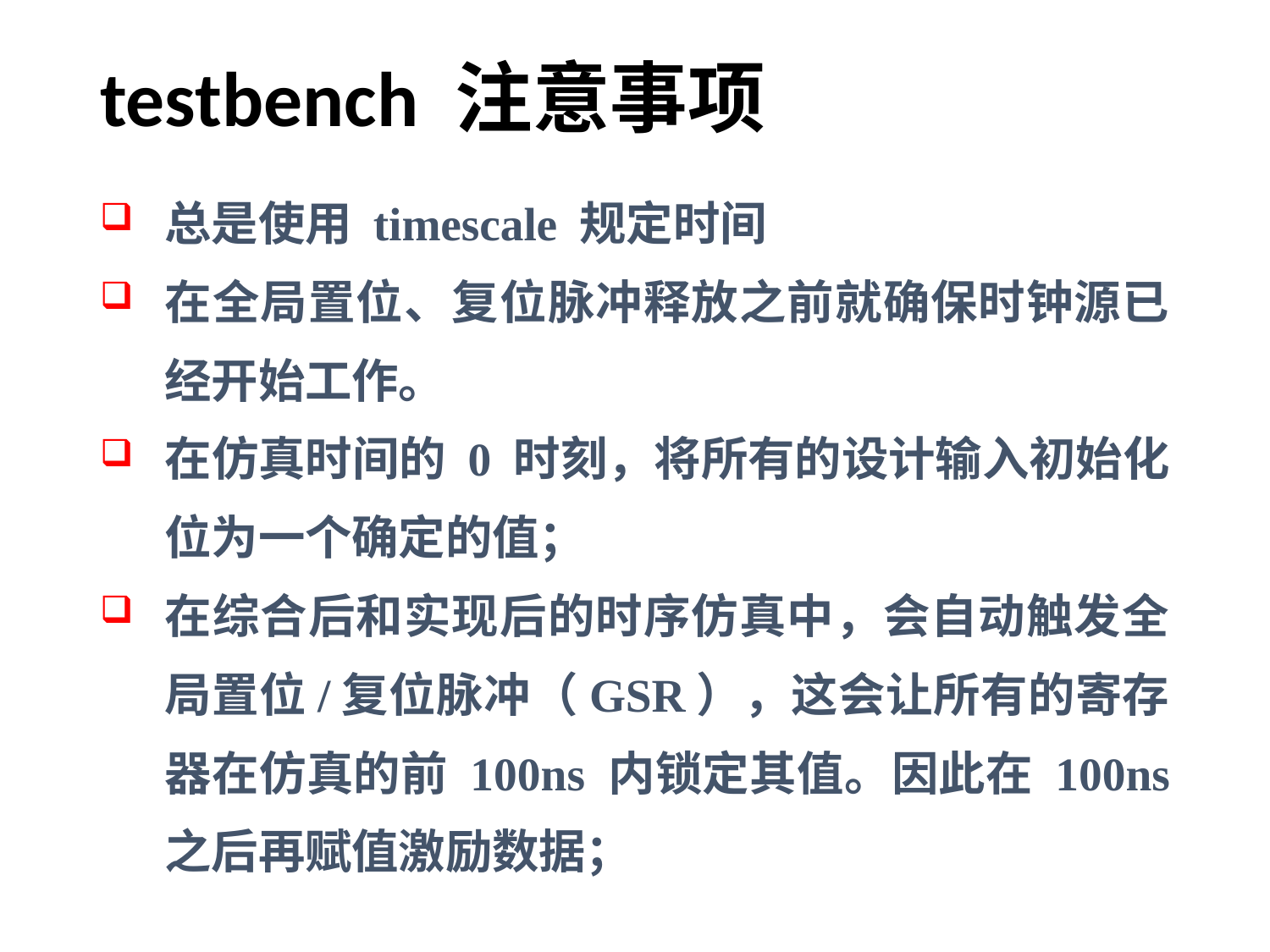

# testbench 注意事项
总是使用 timescale 规定时间
在全局置位、复位脉冲释放之前就确保时钟源已经开始工作。
在仿真时间的 0 时刻，将所有的设计输入初始化位为一个确定的值；
在综合后和实现后的时序仿真中，会自动触发全局置位/复位脉冲（GSR），这会让所有的寄存器在仿真的前 100ns 内锁定其值。因此在 100ns 之后再赋值激励数据；